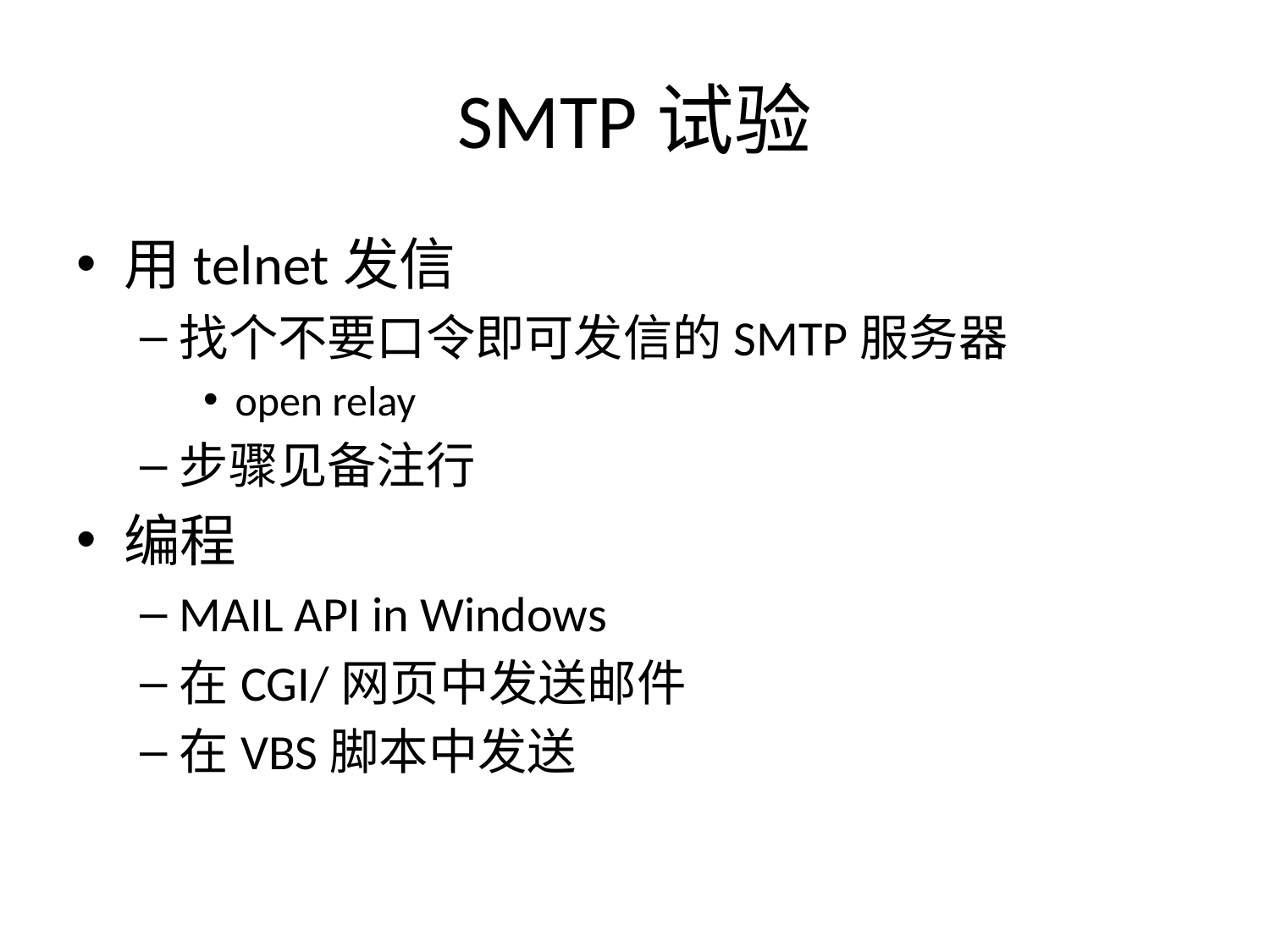

# SMTP试验
用telnet发信
找个不要口令即可发信的SMTP服务器
open relay
步骤见备注行
编程
MAIL API in Windows
在CGI/网页中发送邮件
在VBS脚本中发送